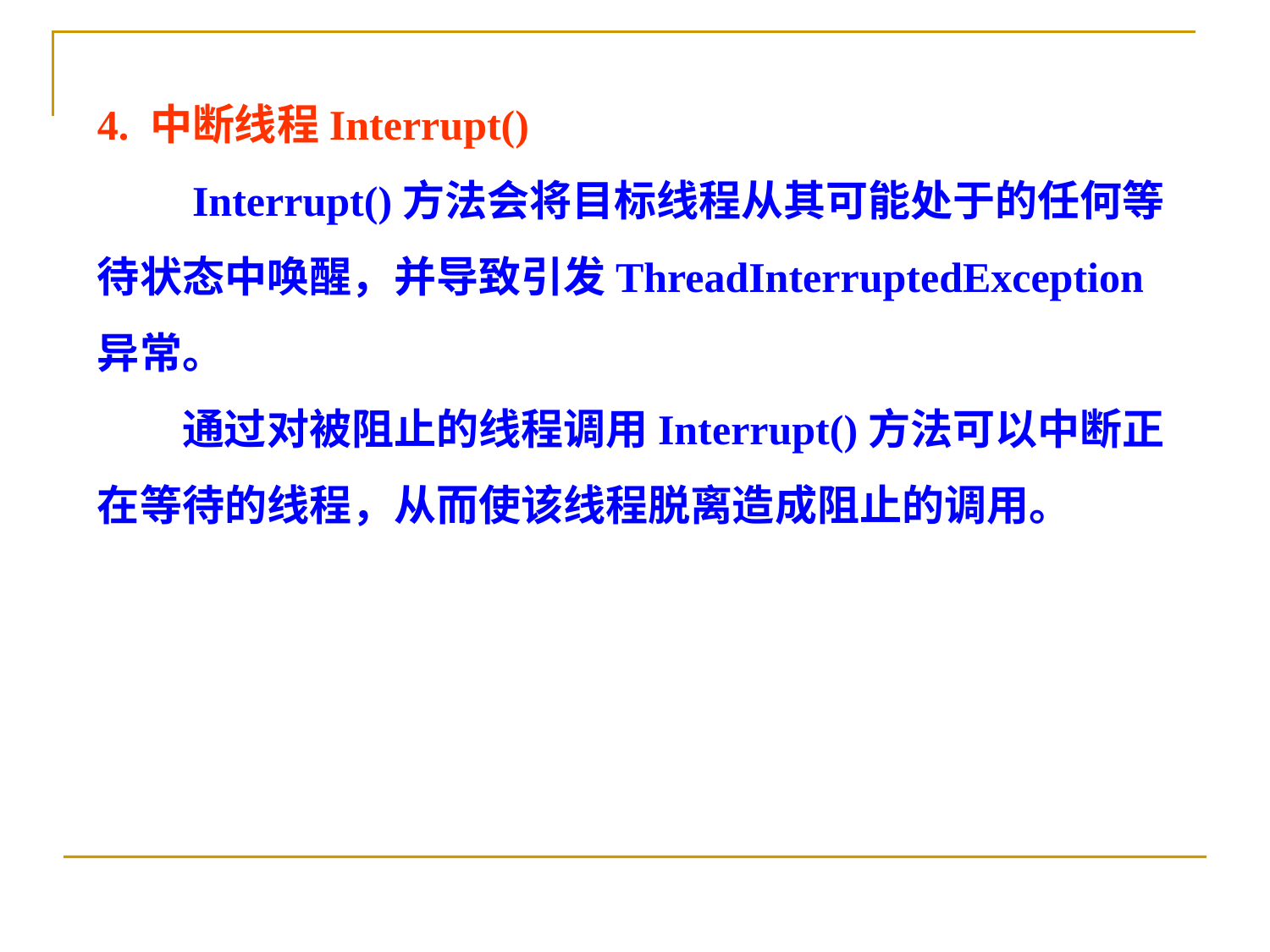

4. 中断线程Interrupt()
　　Interrupt()方法会将目标线程从其可能处于的任何等待状态中唤醒，并导致引发ThreadInterruptedException异常。
　　通过对被阻止的线程调用Interrupt()方法可以中断正在等待的线程，从而使该线程脱离造成阻止的调用。